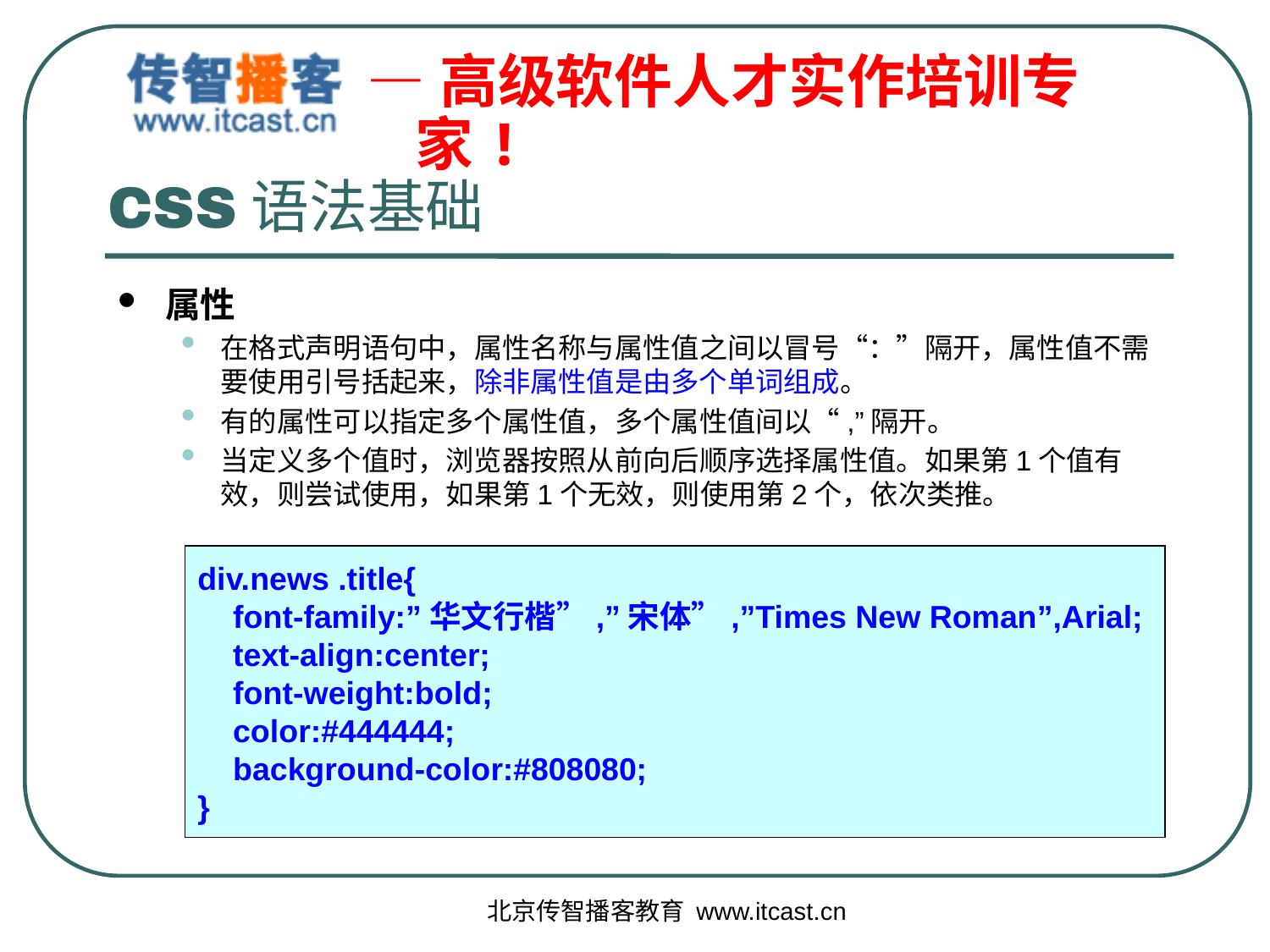

# CSS语法基础
属性
在格式声明语句中，属性名称与属性值之间以冒号“：”隔开，属性值不需要使用引号括起来，除非属性值是由多个单词组成。
有的属性可以指定多个属性值，多个属性值间以“,”隔开。
当定义多个值时，浏览器按照从前向后顺序选择属性值。如果第1个值有效，则尝试使用，如果第1个无效，则使用第2个，依次类推。
div.news .title{
    font-family:”华文行楷”,”宋体”,”Times New Roman”,Arial;
    text-align:center;
    font-weight:bold;
    color:#444444;
    background-color:#808080;
}